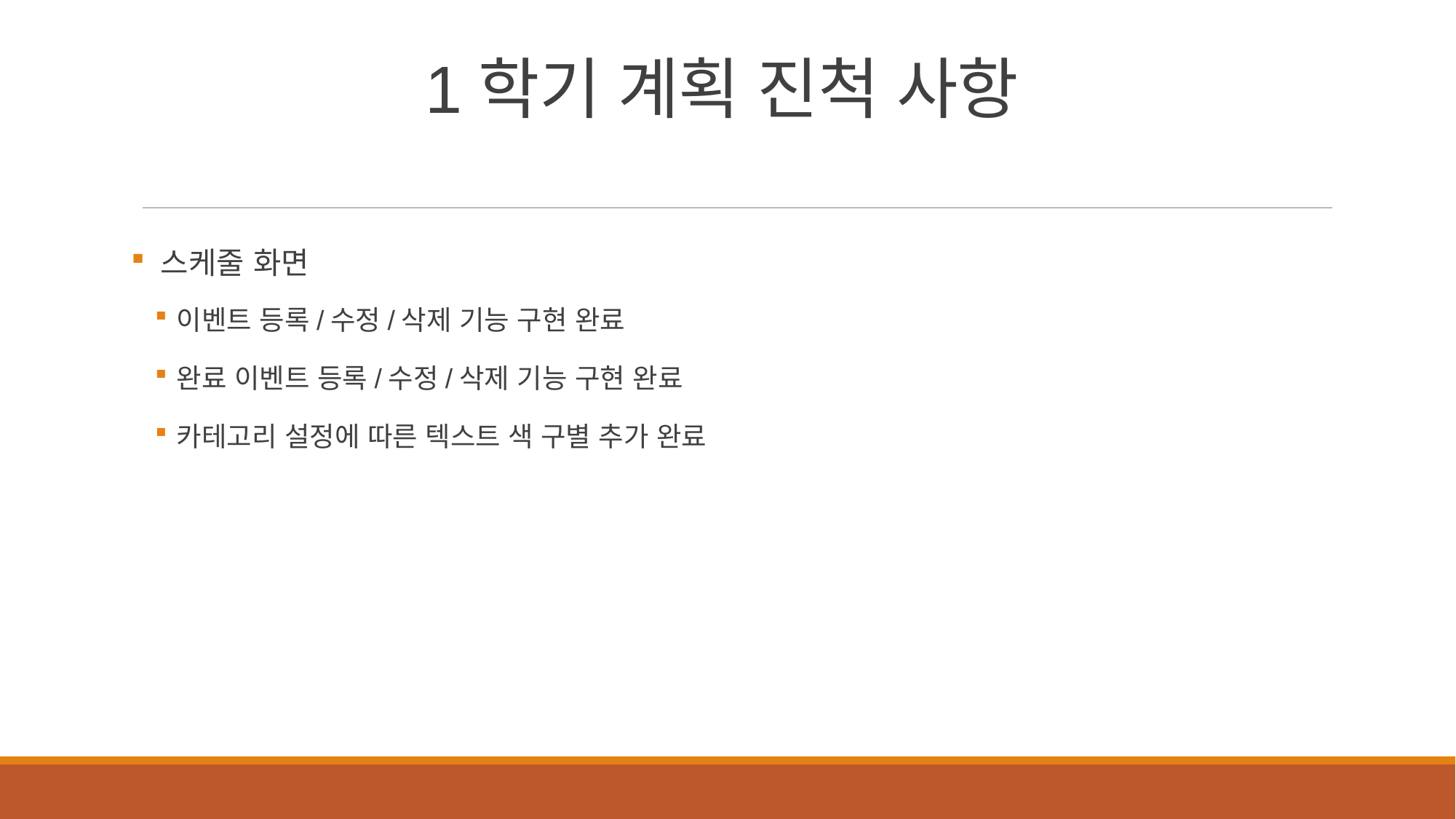

# 1학기 계획 진척 사항
 스케줄 화면
이벤트 등록/수정/삭제 기능 구현 완료
완료 이벤트 등록/수정/삭제 기능 구현 완료
카테고리 설정에 따른 텍스트 색 구별 추가 완료